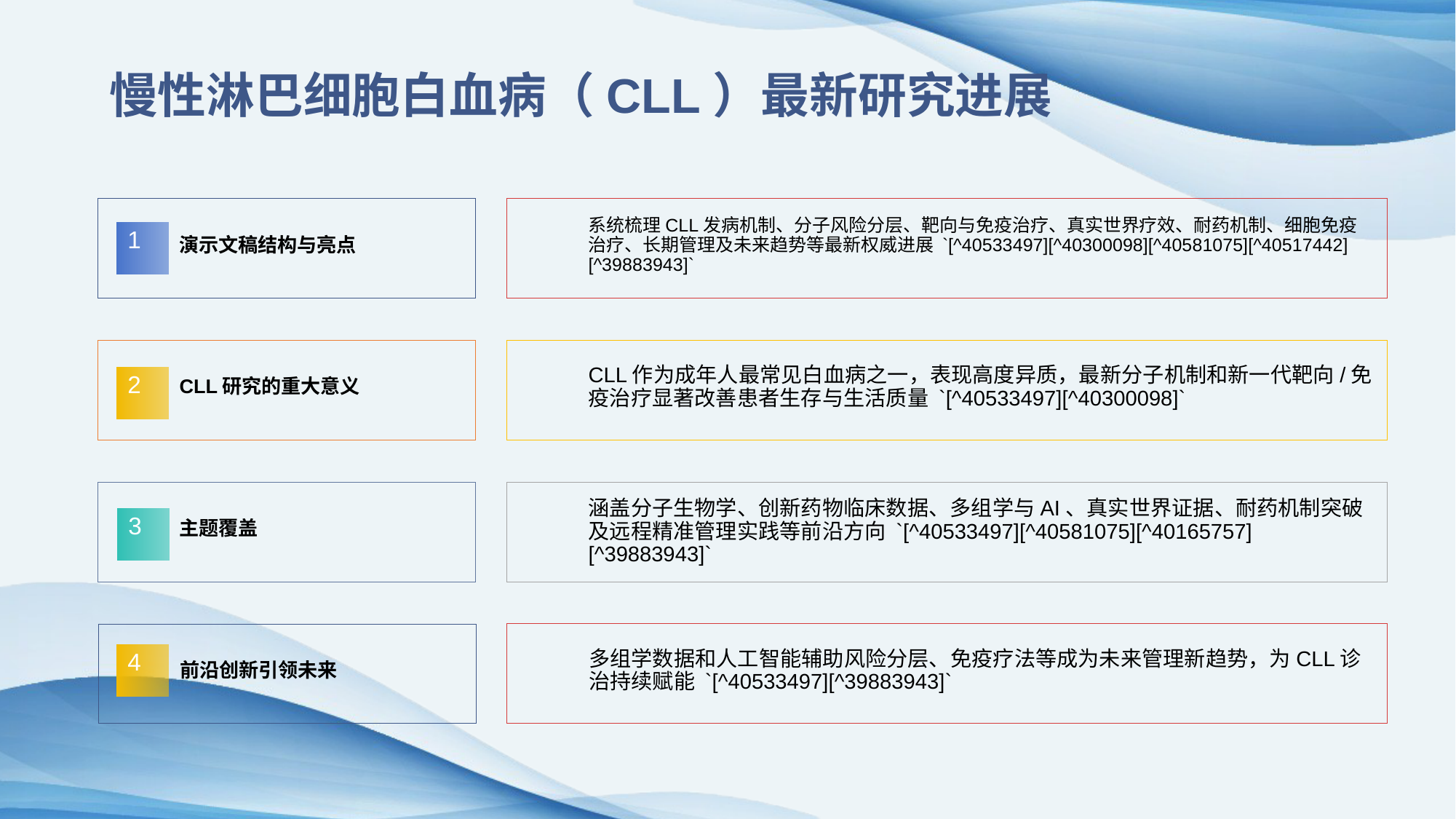

慢性淋巴细胞白血病（CLL）最新研究进展
演示文稿结构与亮点
系统梳理CLL发病机制、分子风险分层、靶向与免疫治疗、真实世界疗效、耐药机制、细胞免疫治疗、长期管理及未来趋势等最新权威进展 `[^40533497][^40300098][^40581075][^40517442][^39883943]`
1
CLL研究的重大意义
CLL作为成年人最常见白血病之一，表现高度异质，最新分子机制和新一代靶向/免疫治疗显著改善患者生存与生活质量 `[^40533497][^40300098]`
2
主题覆盖
涵盖分子生物学、创新药物临床数据、多组学与AI、真实世界证据、耐药机制突破及远程精准管理实践等前沿方向 `[^40533497][^40581075][^40165757][^39883943]`
3
多组学数据和人工智能辅助风险分层、免疫疗法等成为未来管理新趋势，为CLL诊治持续赋能 `[^40533497][^39883943]`
前沿创新引领未来
4